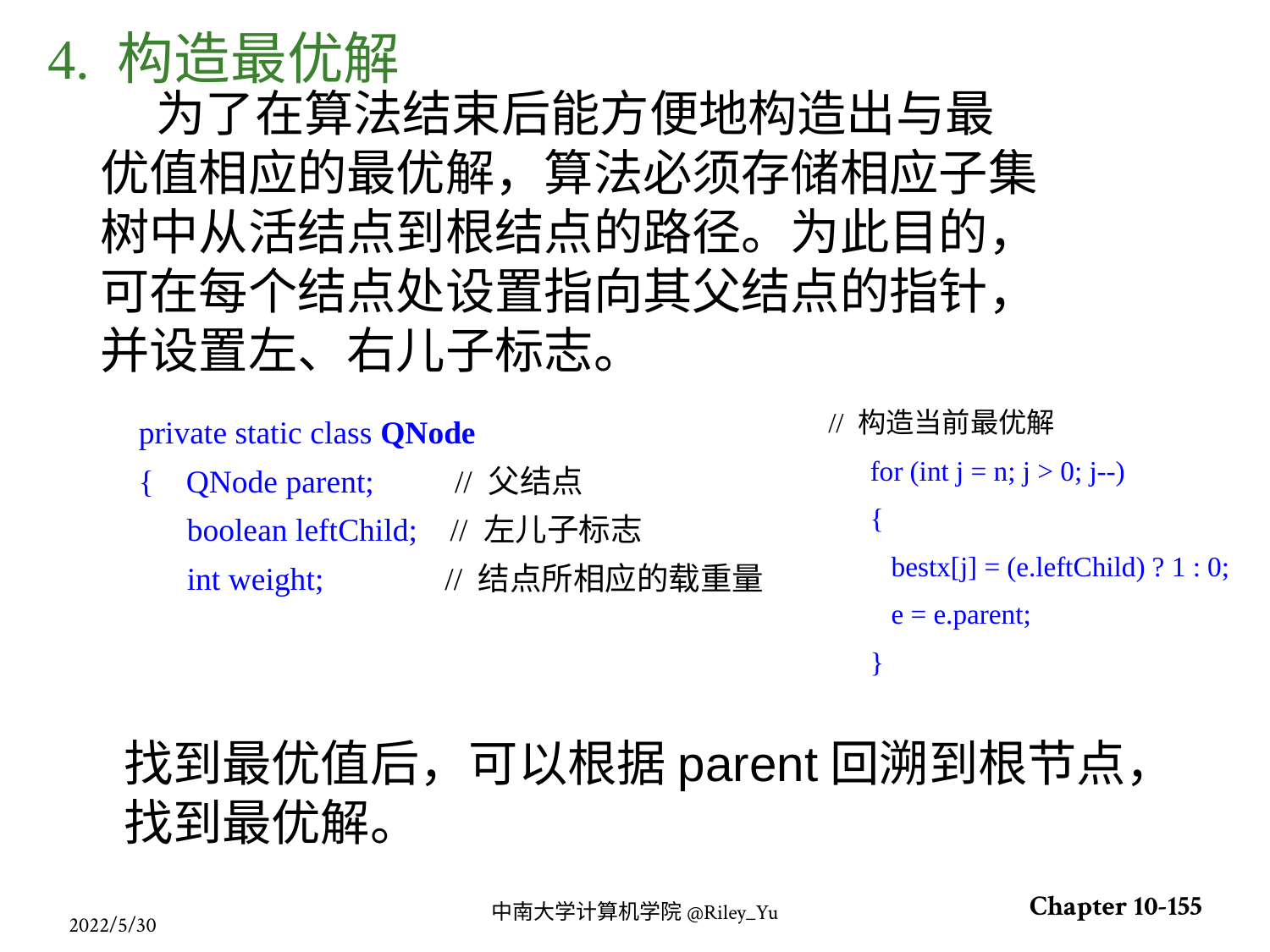

4. 构造最优解

    为了在算法结束后能方便地构造出与最优值相应的最优解，算法必须存储相应子集树中从活结点到根结点的路径。为此目的，可在每个结点处设置指向其父结点的指针，并设置左、右儿子标志。
// 构造当前最优解
      for (int j = n; j > 0; j--)
      {
         bestx[j] = (e.leftChild) ? 1 : 0;
         e = e.parent;
      }
 private static class QNode
 {    QNode parent;          // 父结点
       boolean leftChild;    // 左儿子标志
       int weight;               // 结点所相应的载重量
找到最优值后，可以根据parent回溯到根节点，找到最优解。
Chapter 10-155
中南大学计算机学院@Riley_Yu
2022/5/30